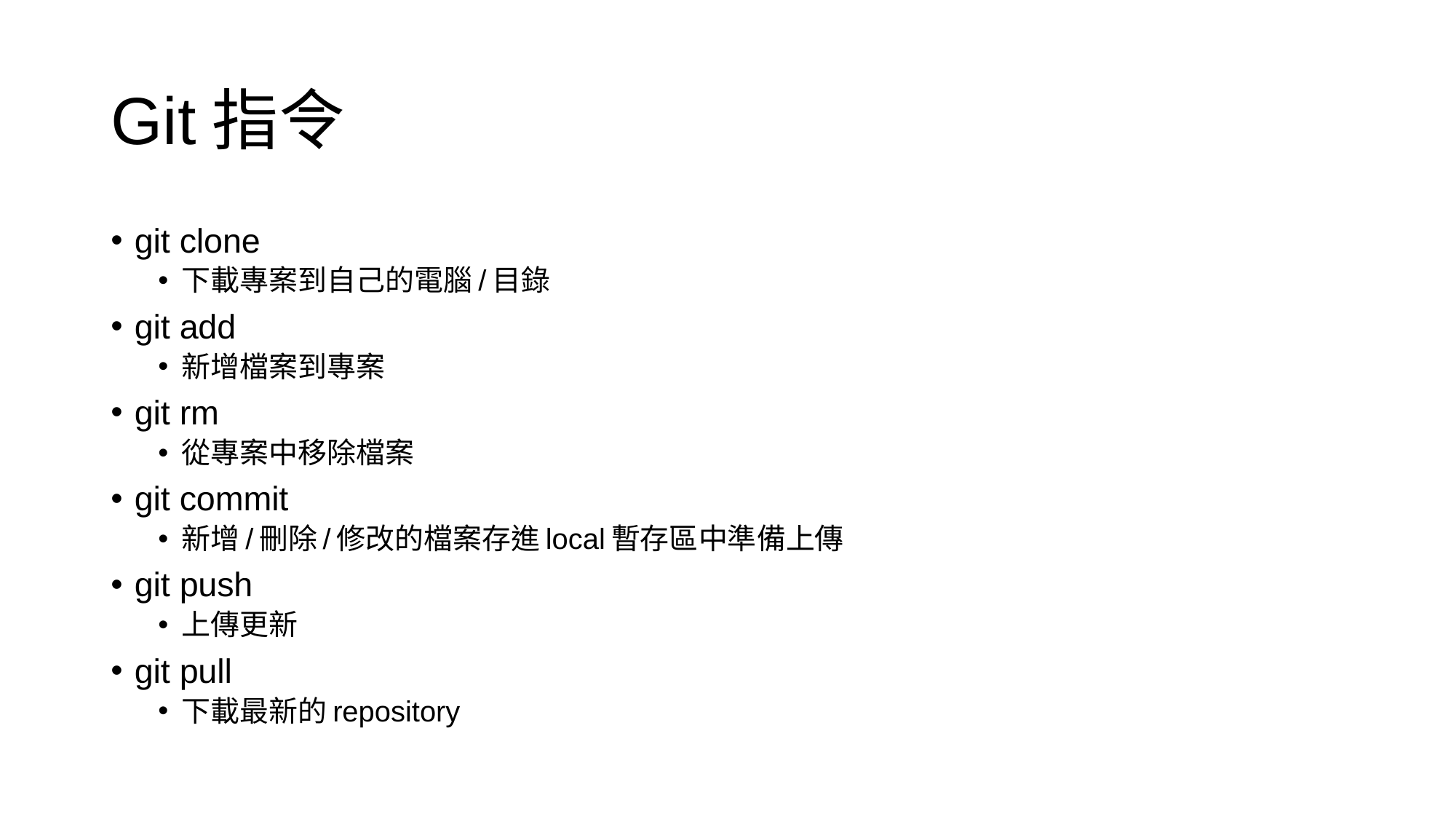

# Git指令
git clone
下載專案到自己的電腦/目錄
git add
新增檔案到專案
git rm
從專案中移除檔案
git commit
新增/刪除/修改的檔案存進local暫存區中準備上傳
git push
上傳更新
git pull
下載最新的repository